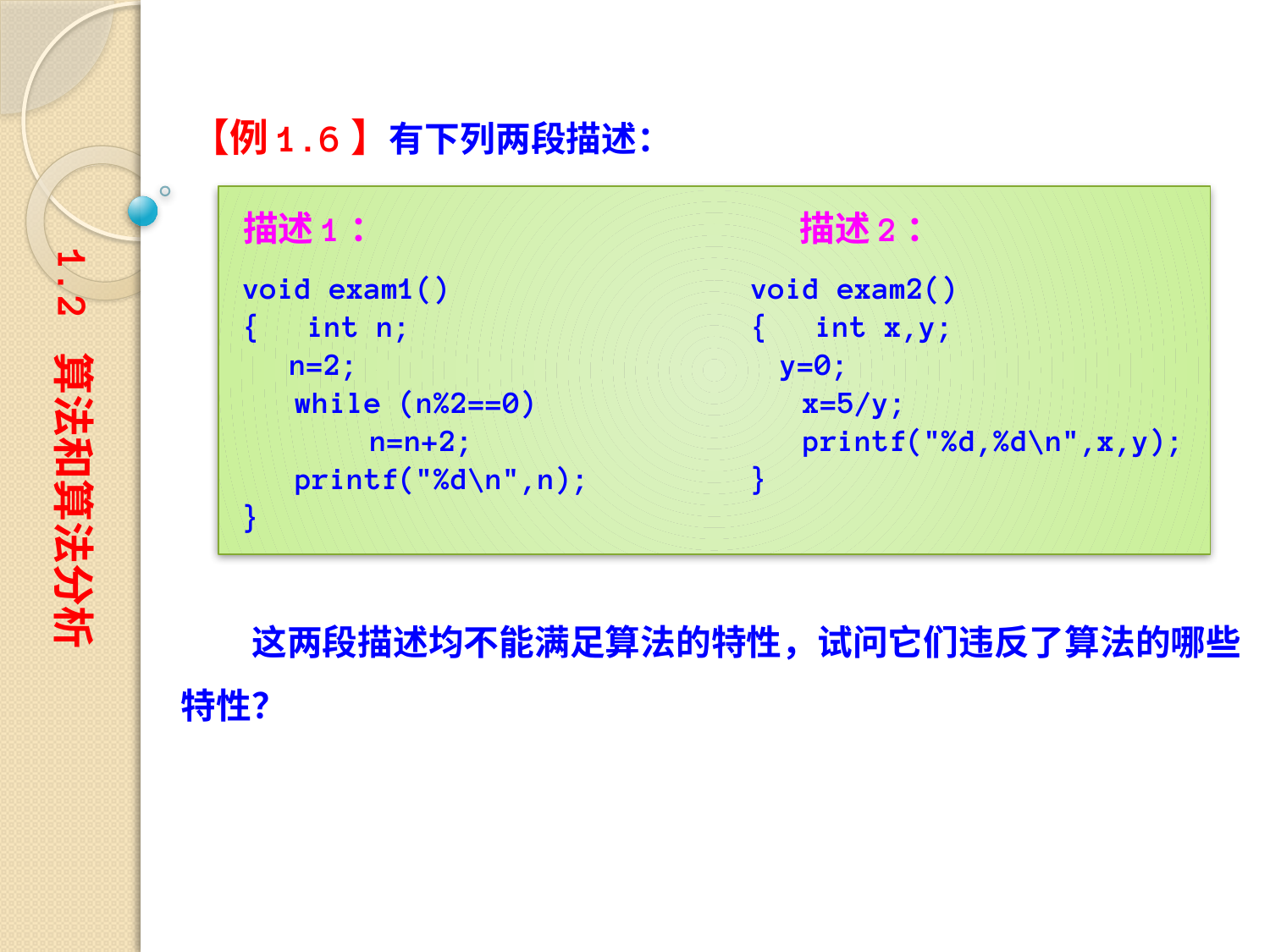

【例1.6】有下列两段描述：
描述1：			      描述2：
void exam1()			void exam2()
{　int n;			{　int x,y;
　 n=2;			　	   y=0;
   while (n%2==0)		   x=5/y;
	n=n+2;			   printf("%d,%d\n",x,y);
   printf("%d\n",n);		}
}
1.2 算法和算法分析
　　这两段描述均不能满足算法的特性，试问它们违反了算法的哪些特性？